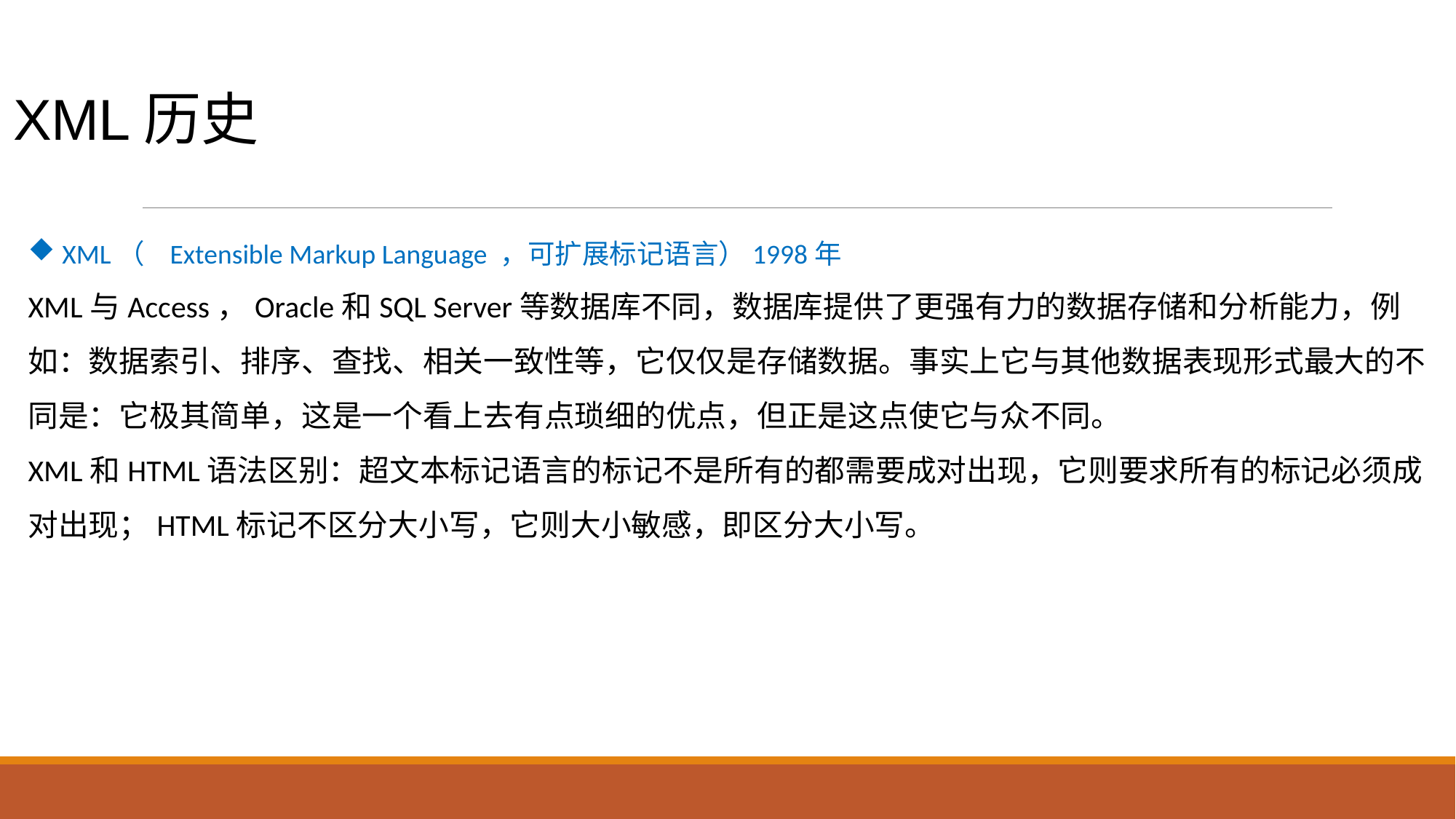

# XML历史
XML（   Extensible Markup Language ，可扩展标记语言）1998年
XML与Access，Oracle和SQL Server等数据库不同，数据库提供了更强有力的数据存储和分析能力，例如：数据索引、排序、查找、相关一致性等，它仅仅是存储数据。事实上它与其他数据表现形式最大的不同是：它极其简单，这是一个看上去有点琐细的优点，但正是这点使它与众不同。
XML和HTML语法区别：超文本标记语言的标记不是所有的都需要成对出现，它则要求所有的标记必须成对出现；HTML标记不区分大小写，它则大小敏感，即区分大小写。